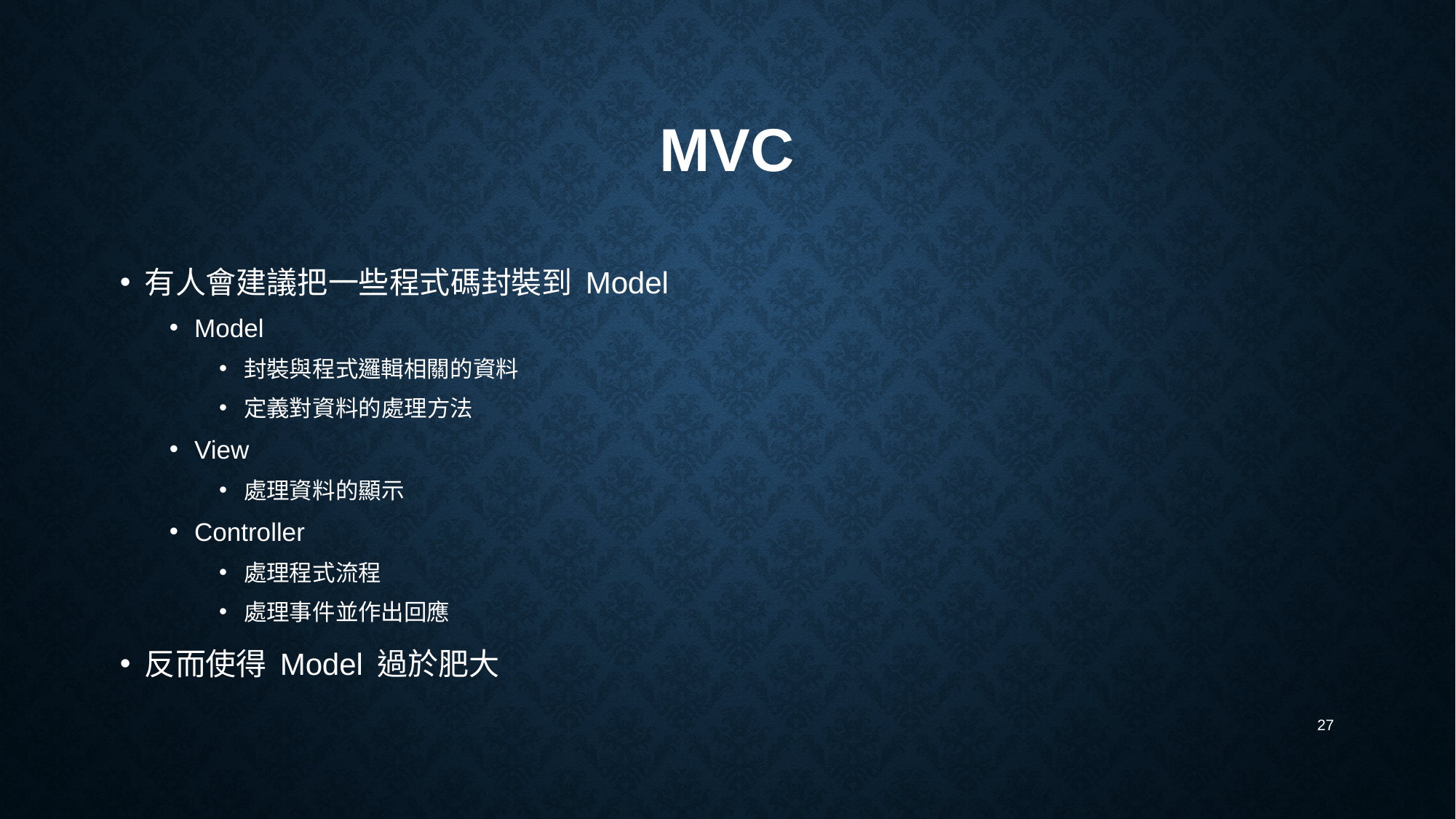

# MVC
有人會建議把一些程式碼封裝到 Model
Model
封裝與程式邏輯相關的資料
定義對資料的處理方法
View
處理資料的顯示
Controller
處理程式流程
處理事件並作出回應
反而使得 Model 過於肥大
27